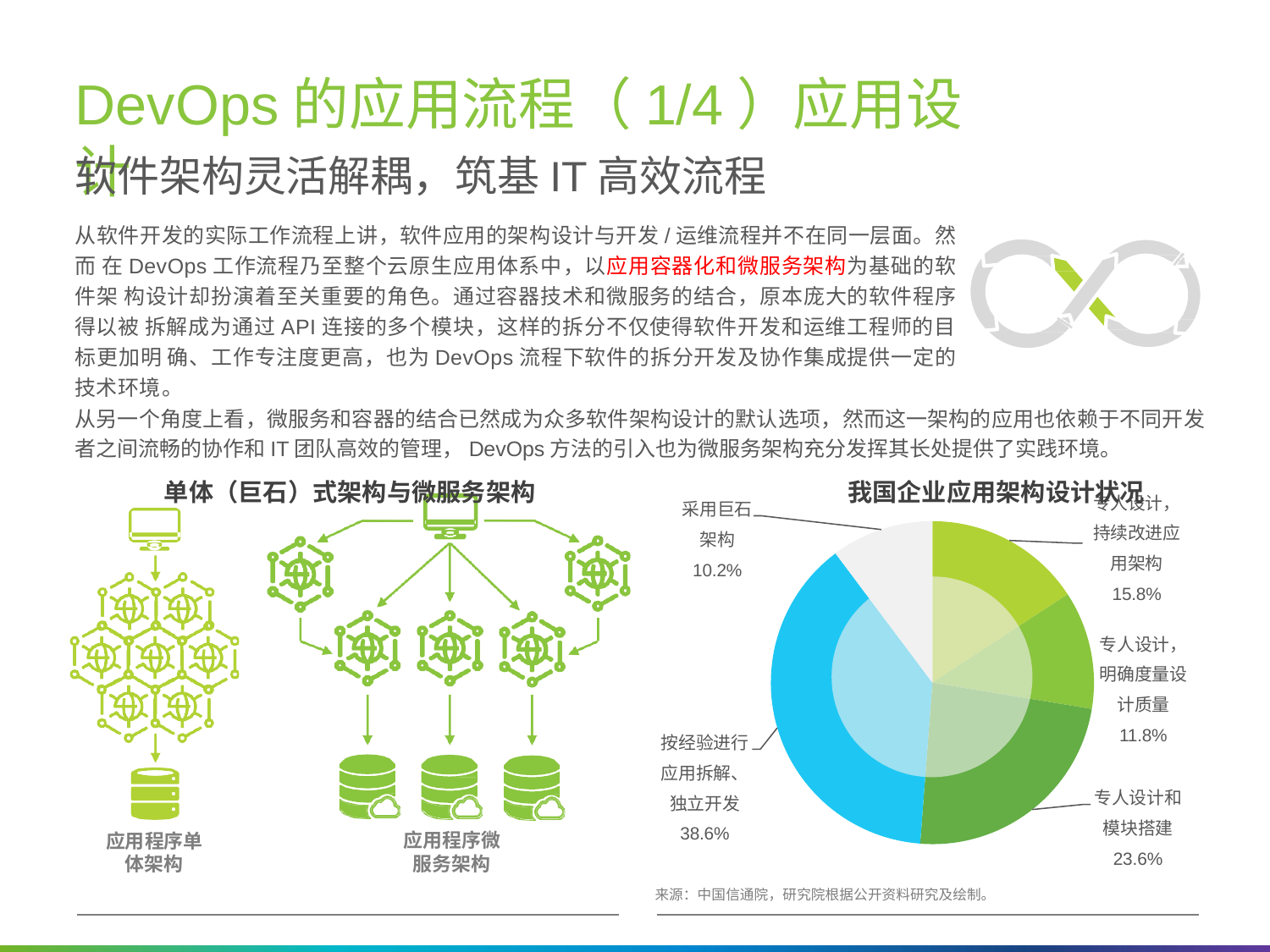

# DevOps的应用流程（1/4）应用设计
软件架构灵活解耦，筑基IT高效流程
从软件开发的实际工作流程上讲，软件应用的架构设计与开发/运维流程并不在同一层面。然而 在DevOps工作流程乃至整个云原生应用体系中，以应用容器化和微服务架构为基础的软件架 构设计却扮演着至关重要的角色。通过容器技术和微服务的结合，原本庞大的软件程序得以被 拆解成为通过API连接的多个模块，这样的拆分不仅使得软件开发和运维工程师的目标更加明 确、工作专注度更高，也为DevOps流程下软件的拆分开发及协作集成提供一定的技术环境。
从另一个角度上看，微服务和容器的结合已然成为众多软件架构设计的默认选项，然而这一架构的应用也依赖于不同开发 者之间流畅的协作和IT团队高效的管理，DevOps方法的引入也为微服务架构充分发挥其长处提供了实践环境。
单体（巨石）式架构与微服务架构	   我国企业应用架构设计状况

专人设计， 持续改进应 用架构 15.8%
采用巨石 架构 10.2%

专人设计， 明确度量设 计质量 11.8%

按经验进行 应用拆解、 独立开发 38.6%

专人设计和 模块搭建 23.6%

应用程序微 服务架构
应用程序单
体架构

来源：中国信通院，研究院根据公开资料研究及绘制。
16